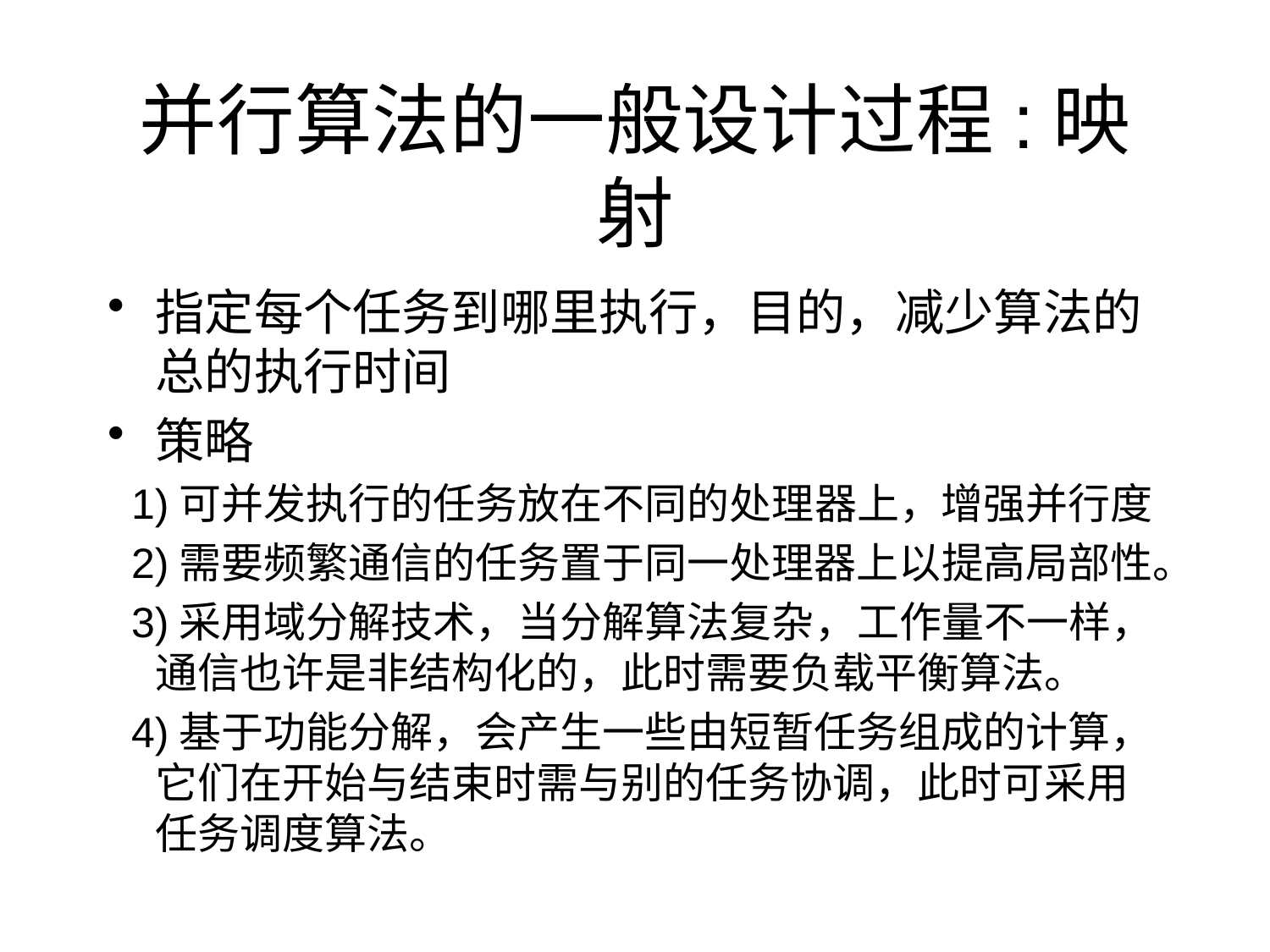

# 并行算法的一般设计过程:映射
指定每个任务到哪里执行，目的，减少算法的总的执行时间
策略
  1)可并发执行的任务放在不同的处理器上，增强并行度
  2)需要频繁通信的任务置于同一处理器上以提高局部性。
  3)采用域分解技术，当分解算法复杂，工作量不一样，通信也许是非结构化的，此时需要负载平衡算法。
  4)基于功能分解，会产生一些由短暂任务组成的计算，它们在开始与结束时需与别的任务协调，此时可采用任务调度算法。